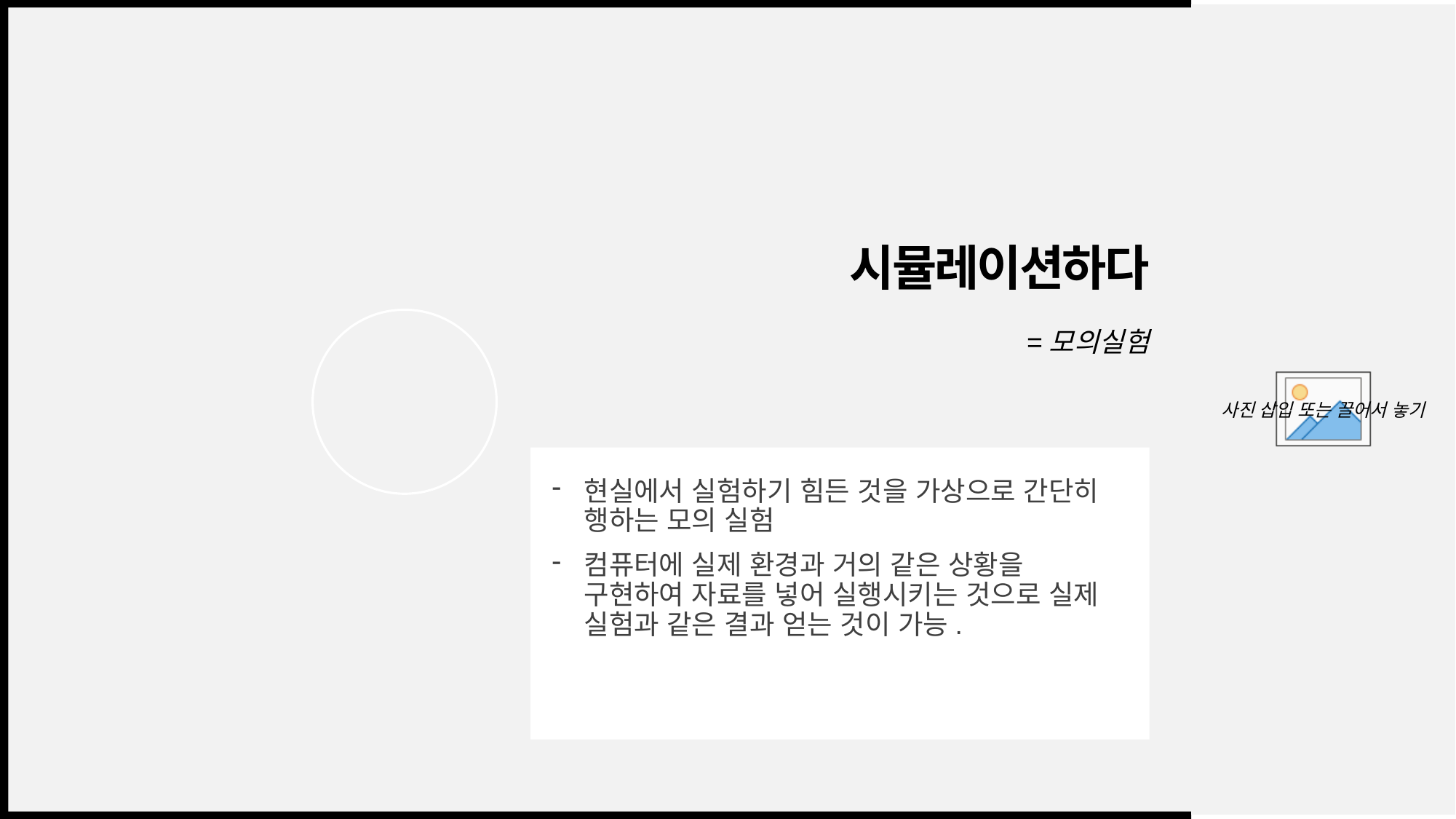

# 시뮬레이션하다

=모의실험
현실에서 실험하기 힘든 것을 가상으로 간단히 행하는 모의 실험
컴퓨터에 실제 환경과 거의 같은 상황을 구현하여 자료를 넣어 실행시키는 것으로 실제 실험과 같은 결과 얻는 것이 가능.